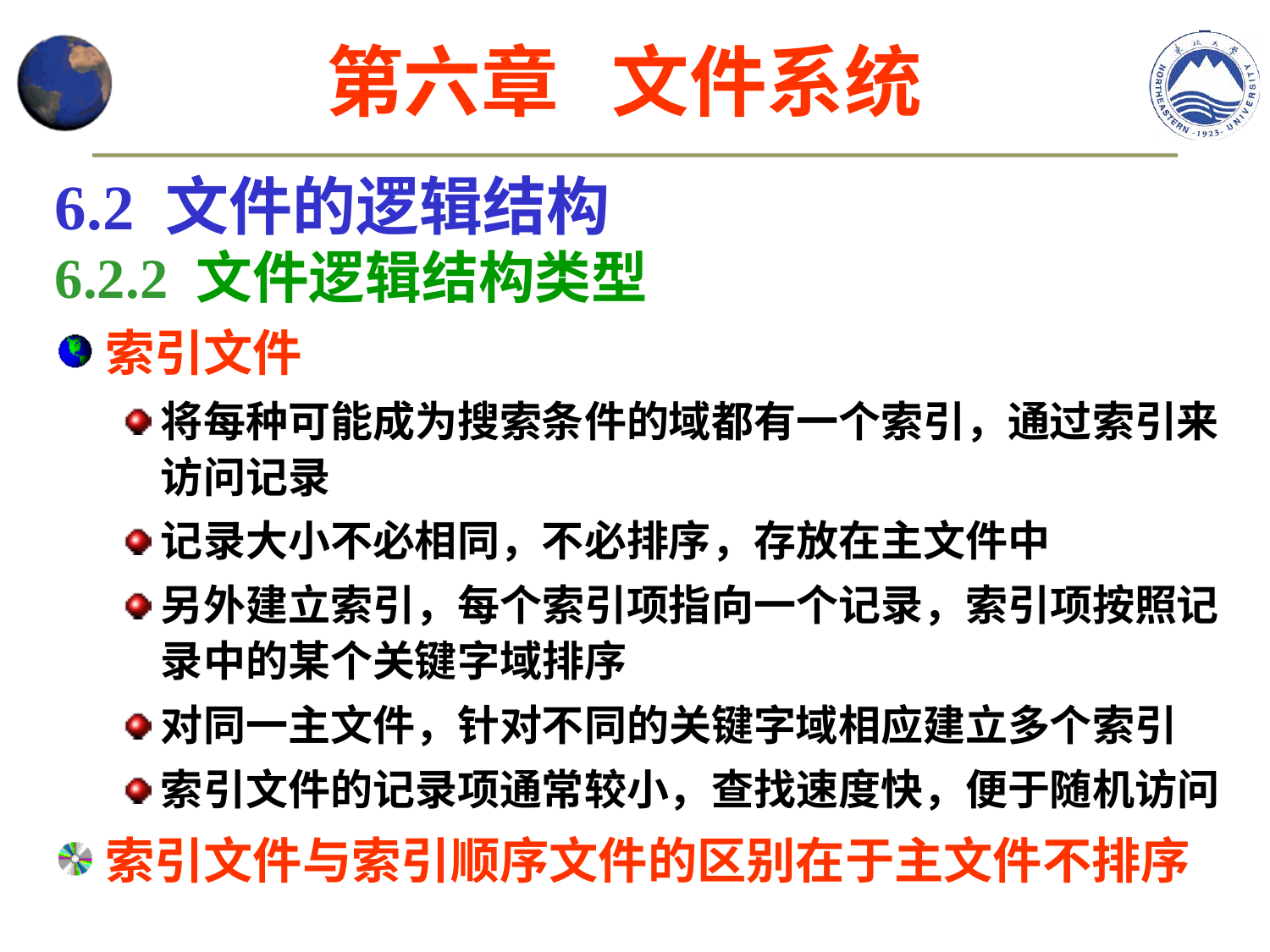

第六章   文件系统
6.2 文件的逻辑结构
6.2.2 文件逻辑结构类型
索引文件
将每种可能成为搜索条件的域都有一个索引，通过索引来访问记录
记录大小不必相同，不必排序，存放在主文件中
另外建立索引，每个索引项指向一个记录，索引项按照记录中的某个关键字域排序
对同一主文件，针对不同的关键字域相应建立多个索引
索引文件的记录项通常较小，查找速度快，便于随机访问
索引文件与索引顺序文件的区别在于主文件不排序